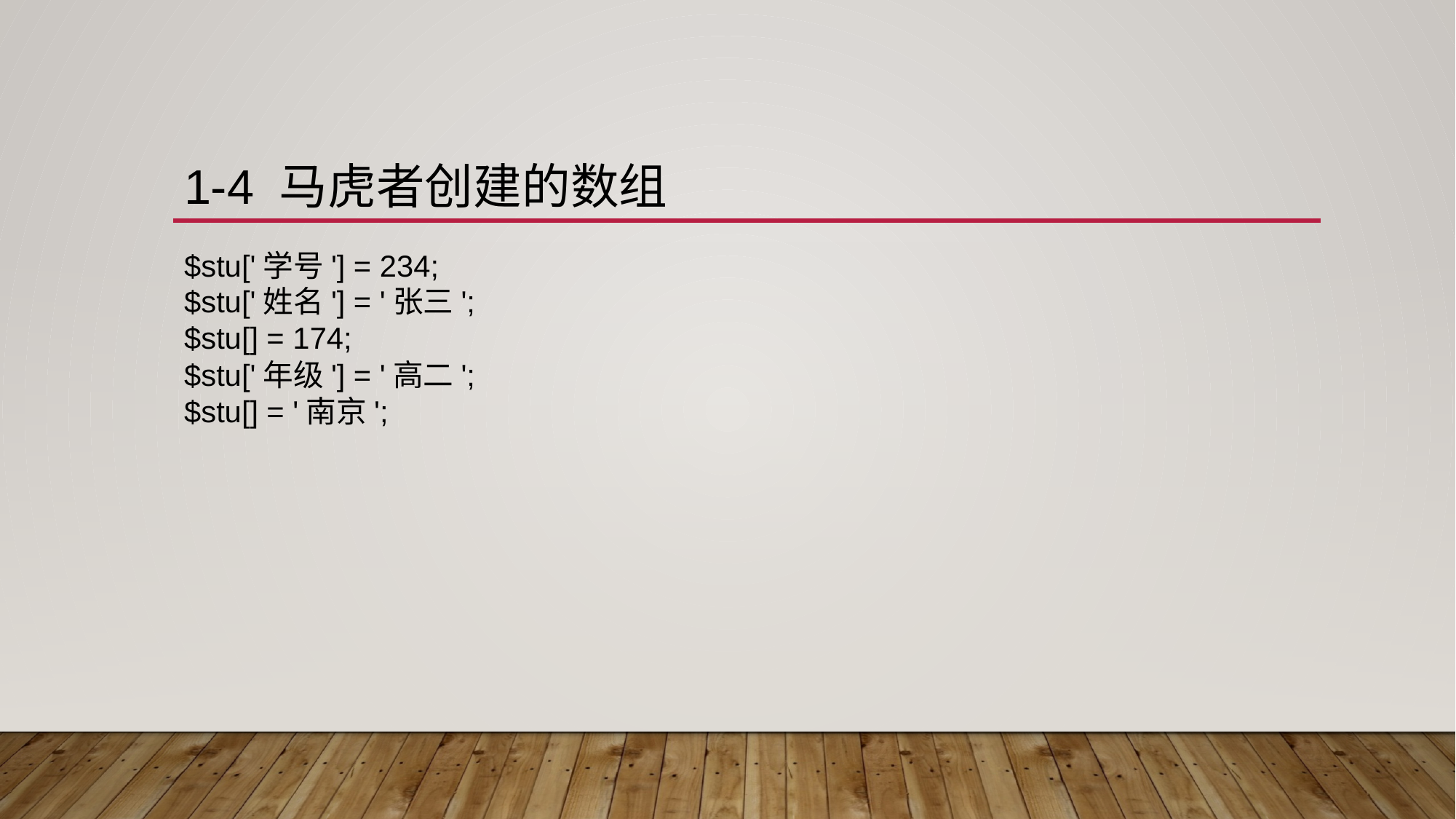

# 1-4 马虎者创建的数组
$stu['学号'] = 234;
$stu['姓名'] = '张三';
$stu[] = 174;
$stu['年级'] = '高二';
$stu[] = '南京';